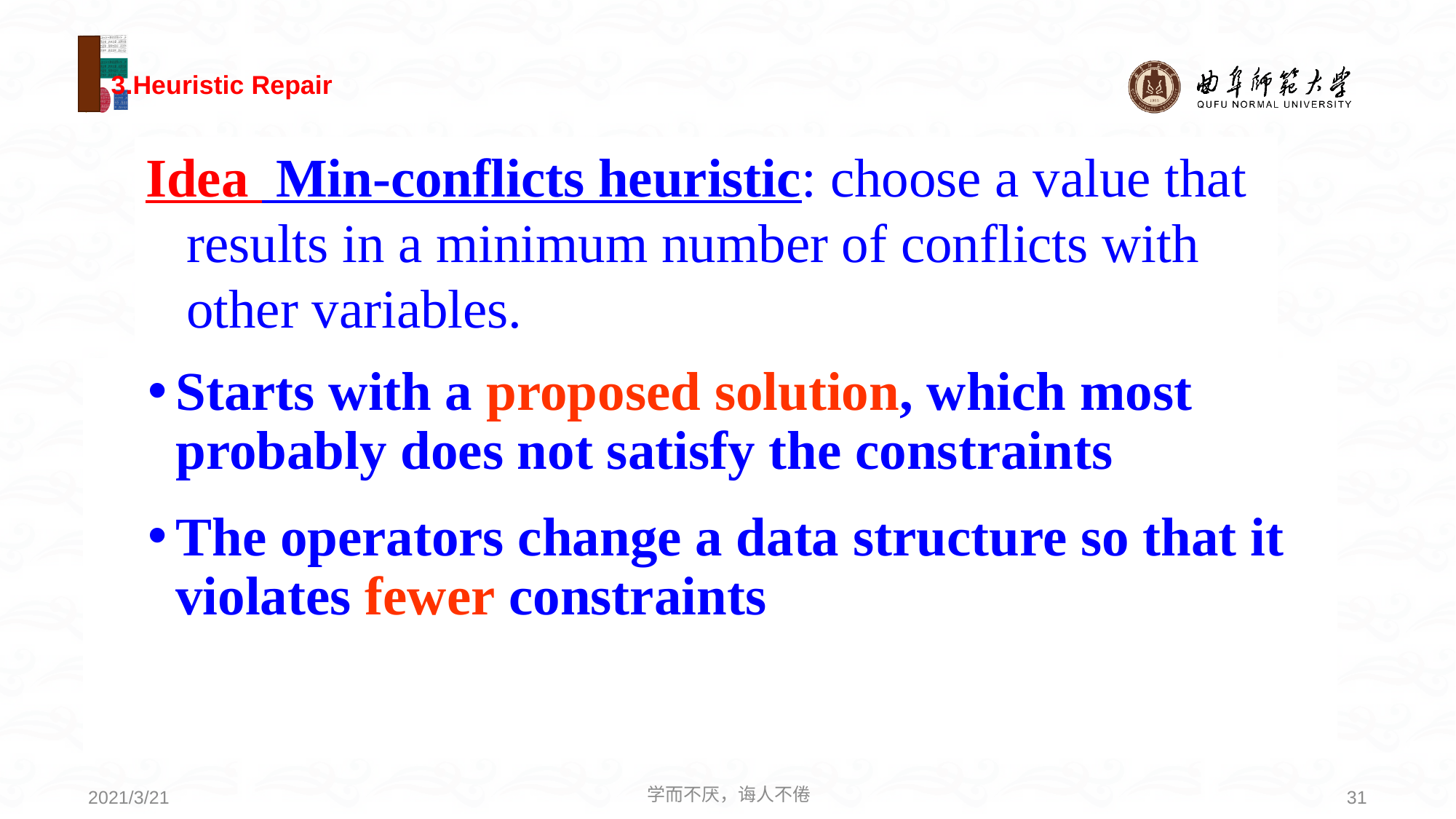

# 3.Heuristic Repair
Idea  Min-conflicts heuristic: choose a value that results in a minimum number of conflicts with other variables.

Starts with a proposed solution, which most probably does not satisfy the constraints
The operators change a data structure so that it violates fewer constraints
学而不厌，诲人不倦
31
2021/3/21